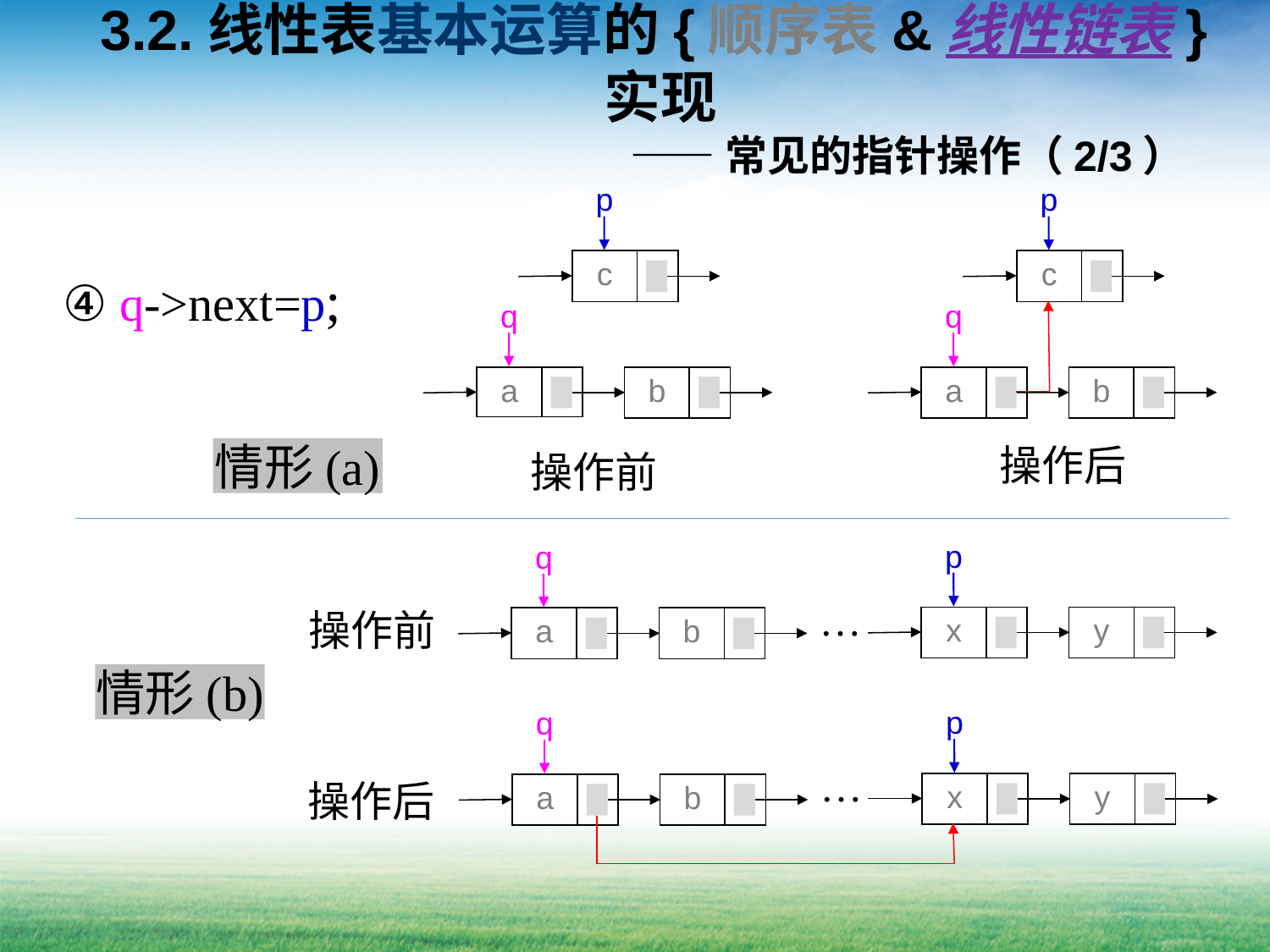

3.2.线性表基本运算的{顺序表&线性链表}实现
——常见的指针操作（2/3）
p

p

| c | ^ |
| --- | --- |
| c | ^ |
| --- | --- |

④ q->next=p;
q

q

| a | ^ |
| --- | --- |
| b | ^ |
| --- | --- |
| a | ^ |
| --- | --- |
| b | ^ |
| --- | --- |

情形(a)
操作后
操作前
p

q

…
操作前
| x | ^ |
| --- | --- |
| y | ^ |
| --- | --- |
| a | ^ |
| --- | --- |
| b | ^ |
| --- | --- |

情形(b)
p

q

…
| x | ^ |
| --- | --- |
| y | ^ |
| --- | --- |
操作后
| a | ^ |
| --- | --- |
| b | ^ |
| --- | --- |